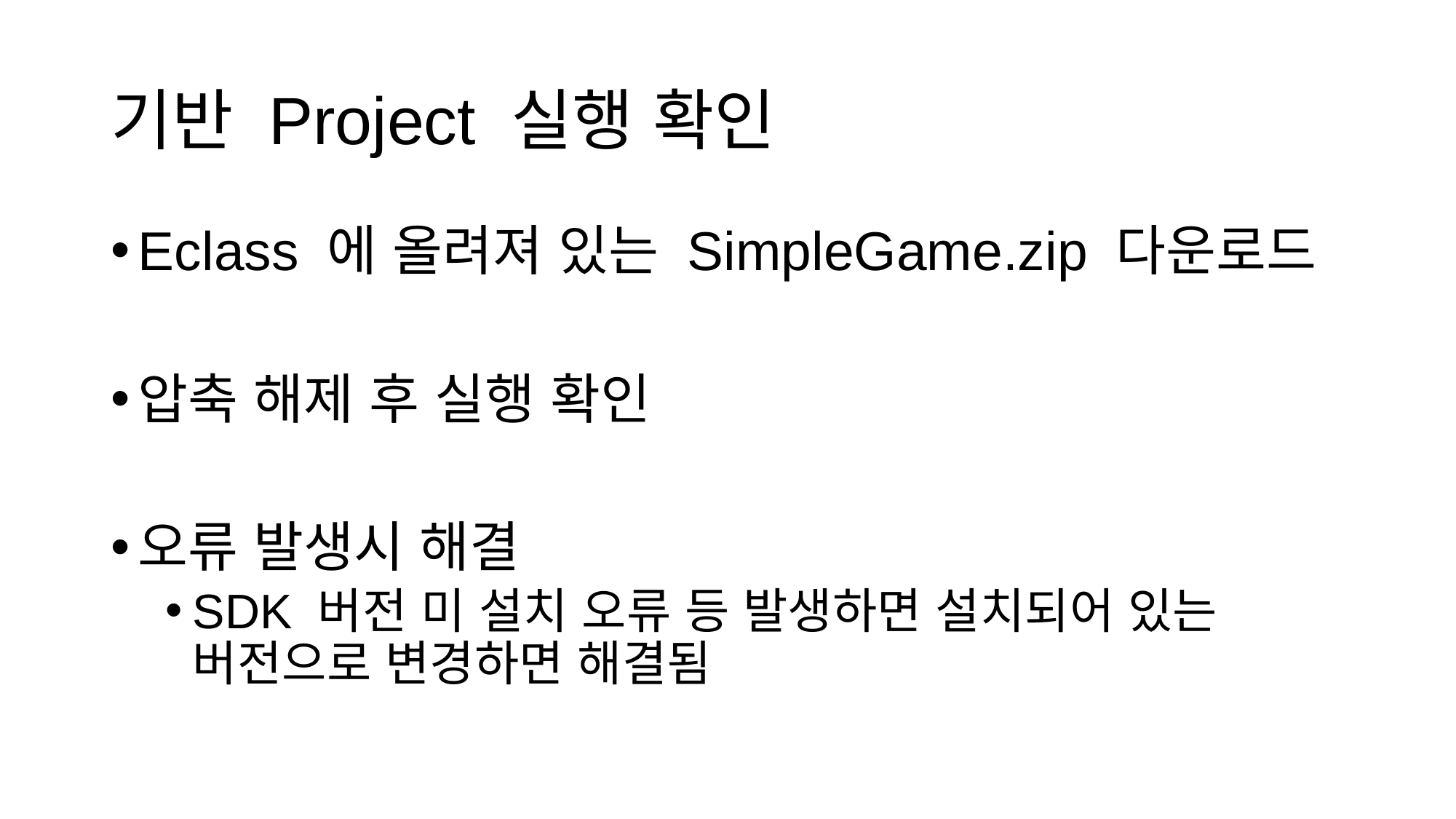

# 기반 Project 실행 확인
Eclass 에 올려져 있는 SimpleGame.zip 다운로드

압축 해제 후 실행 확인

오류 발생시 해결
SDK 버전 미 설치 오류 등 발생하면 설치되어 있는 버전으로 변경하면 해결됨